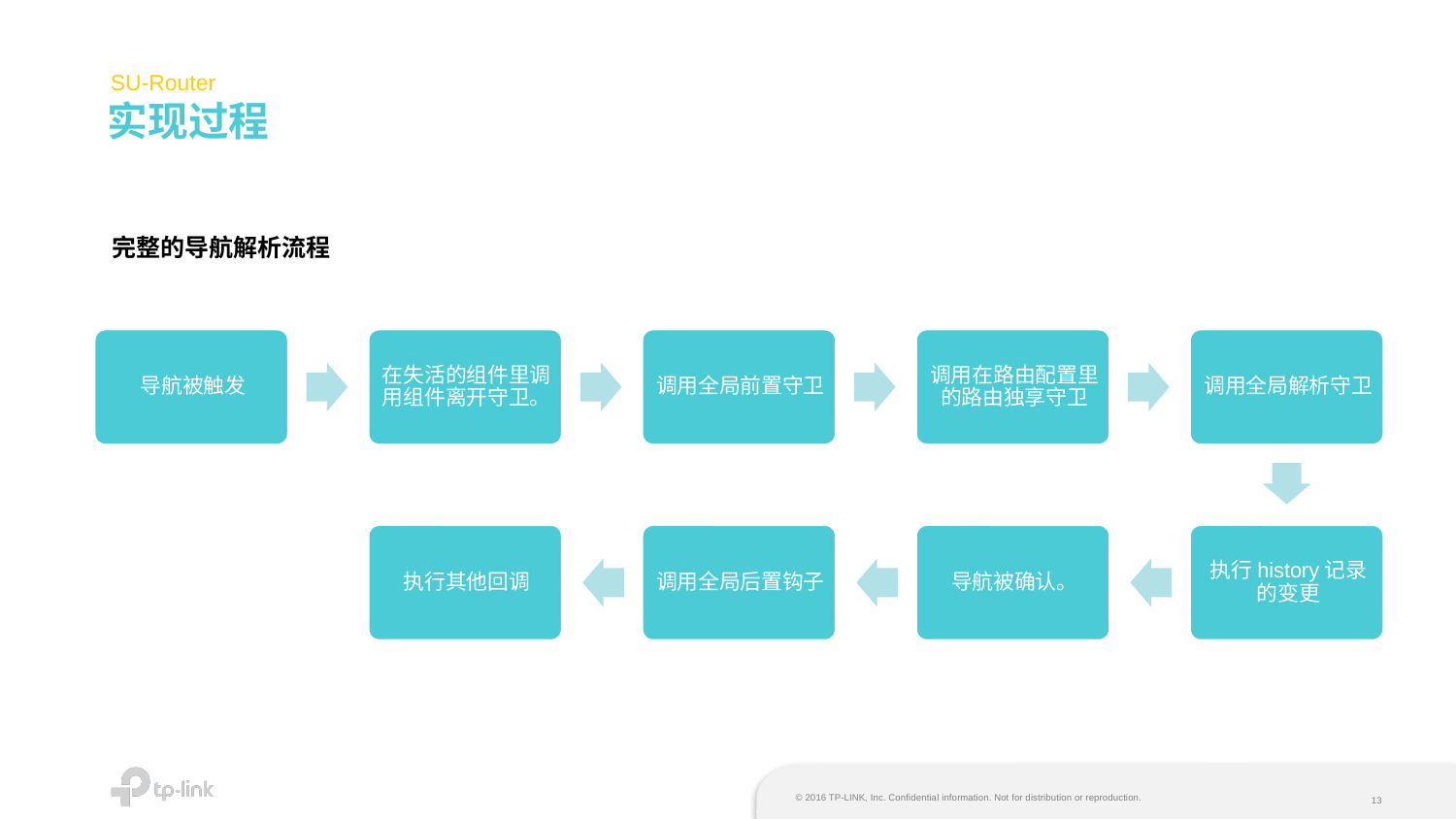

SU-Router

# 实现过程
完整的导航解析流程
导航被触发

在失活的组件里调用组件离开守卫。

调用全局前置守卫

调用在路由配置里的路由独享守卫

调用全局解析守卫

执行history记录的变更

导航被确认。

调用全局后置钩子

执行其他回调